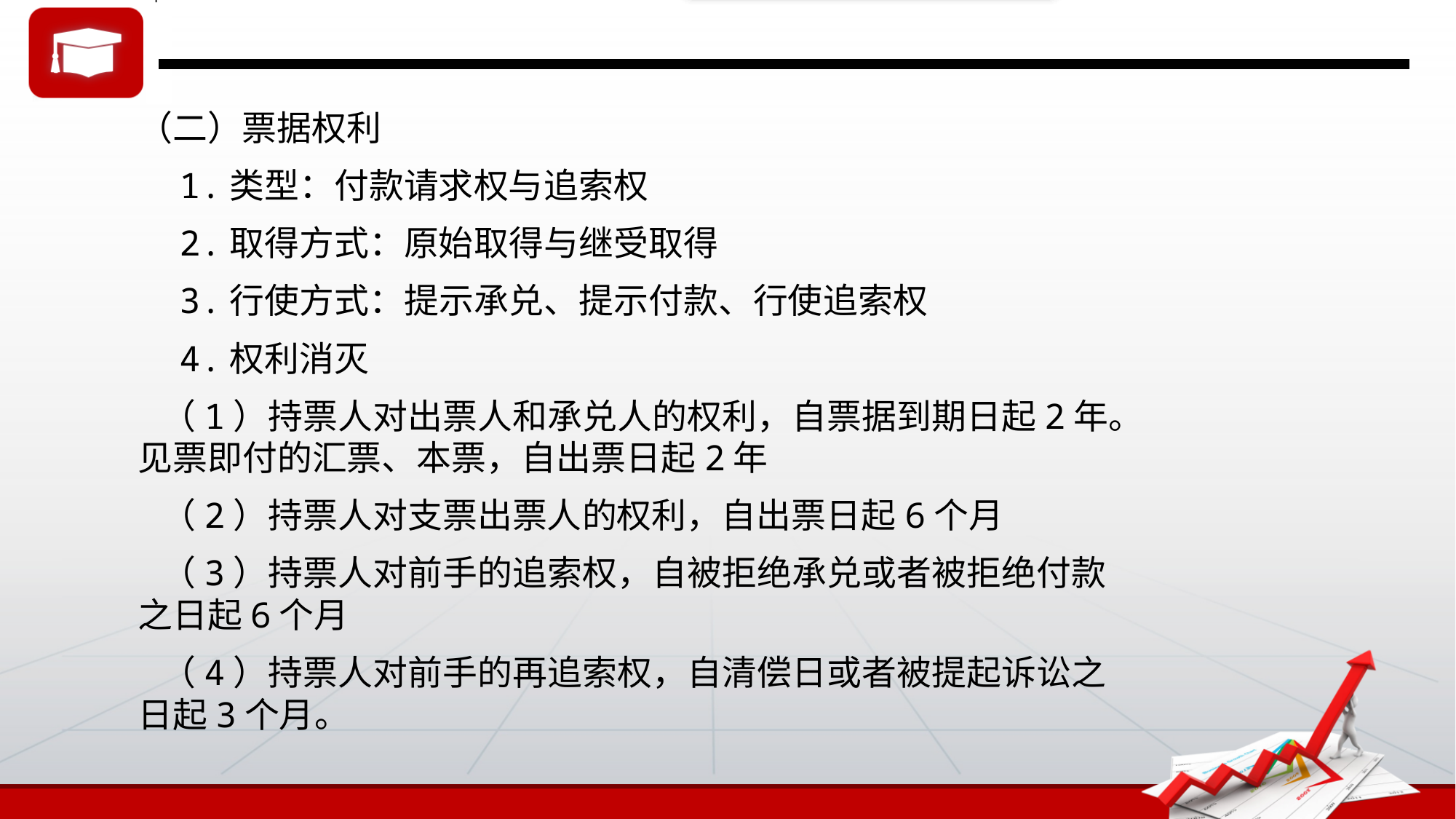

（二）票据权利
  1.类型：付款请求权与追索权
  2.取得方式：原始取得与继受取得
  3.行使方式：提示承兑、提示付款、行使追索权
  4.权利消灭
  （1）持票人对出票人和承兑人的权利，自票据到期日起2年。见票即付的汇票、本票，自出票日起2年
  （2）持票人对支票出票人的权利，自出票日起6个月
  （3）持票人对前手的追索权，自被拒绝承兑或者被拒绝付款之日起6个月
  （4）持票人对前手的再追索权，自清偿日或者被提起诉讼之日起3个月。